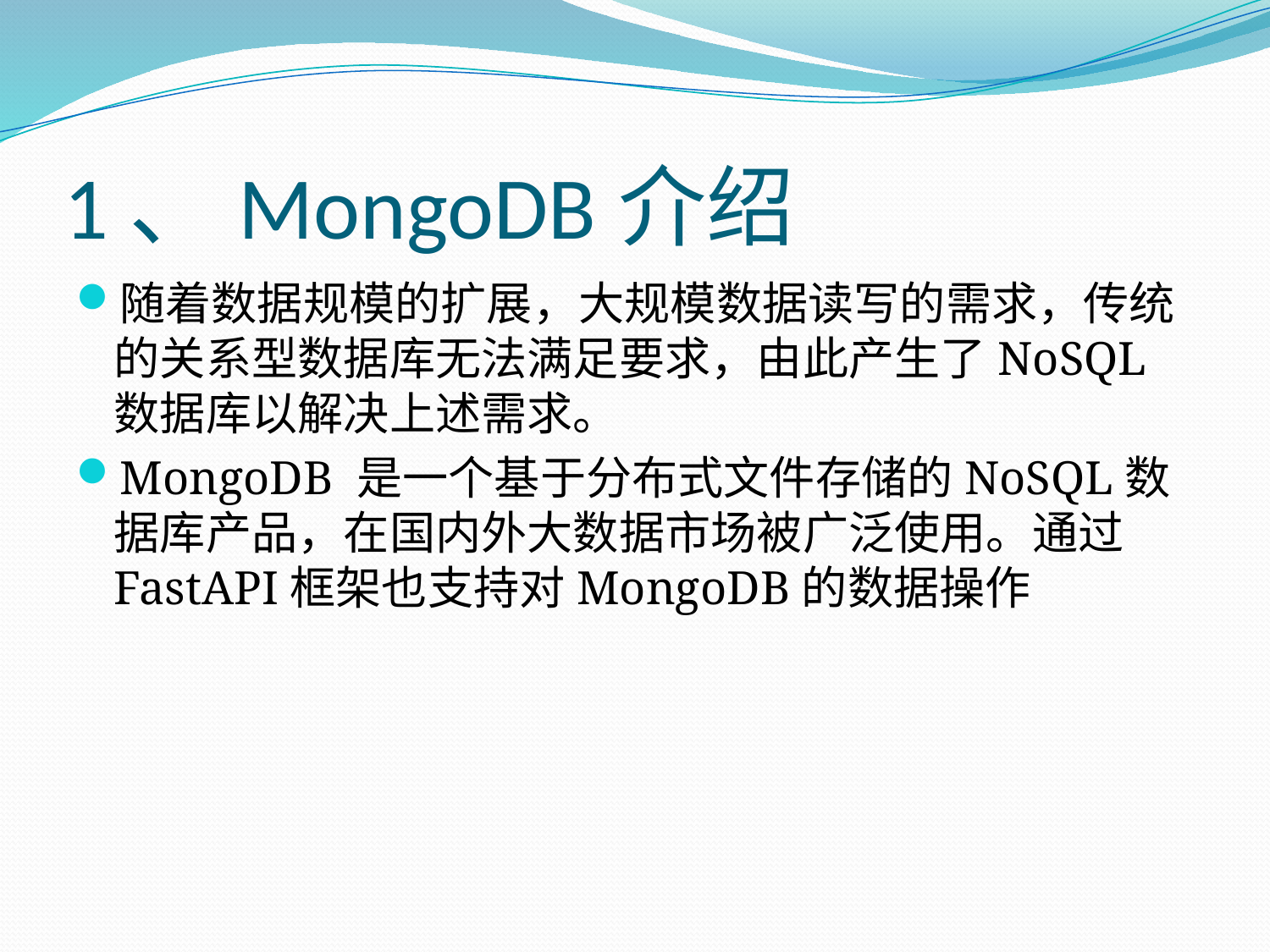

# 1、MongoDB介绍
随着数据规模的扩展，大规模数据读写的需求，传统的关系型数据库无法满足要求，由此产生了NoSQL数据库以解决上述需求。
MongoDB 是一个基于分布式文件存储的NoSQL数据库产品，在国内外大数据市场被广泛使用。通过FastAPI框架也支持对MongoDB的数据操作